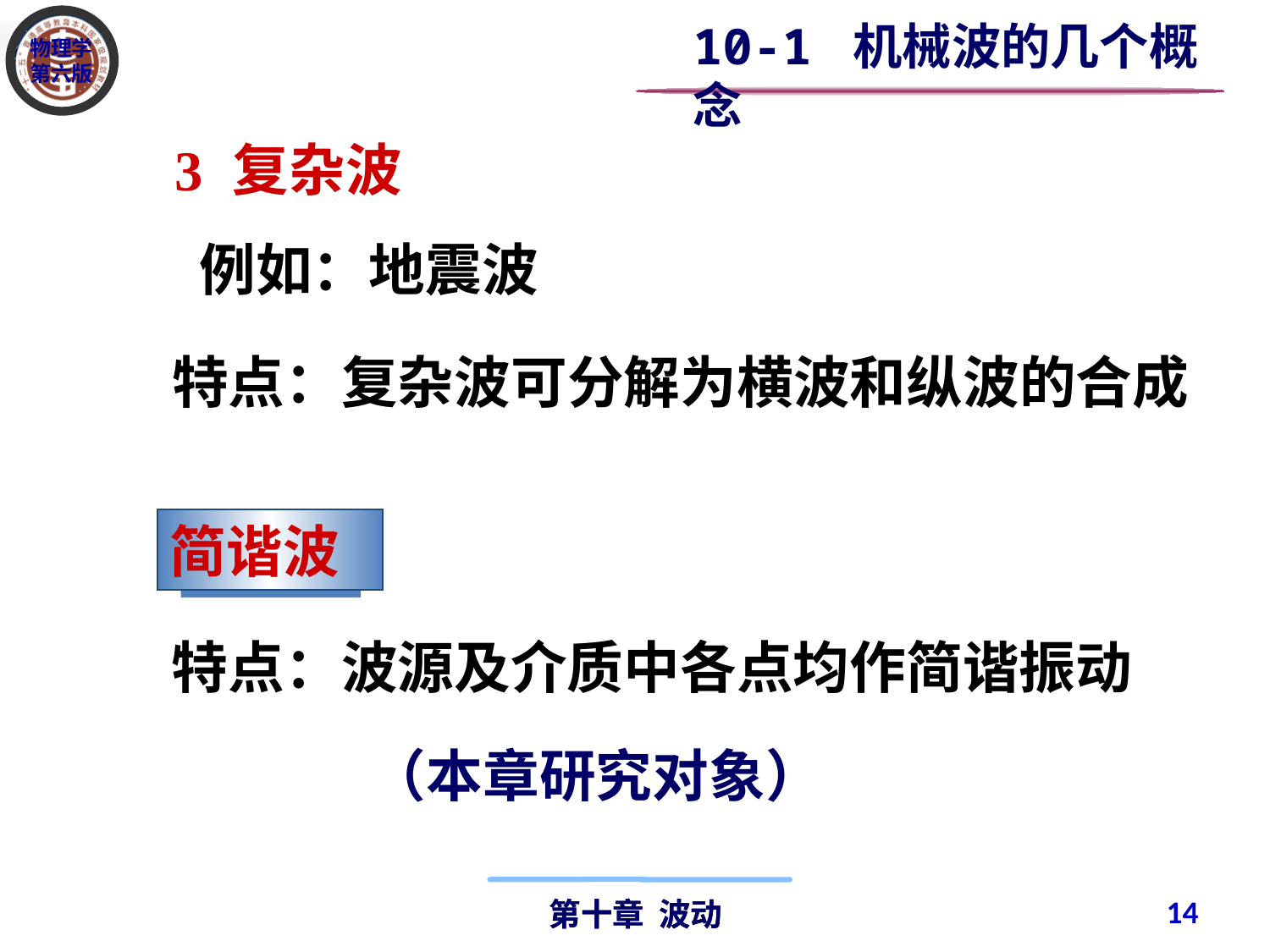

10-1 机械波的几个概念

3 复杂波
例如：地震波
特点：复杂波可分解为横波和纵波的合成
简谐波

特点：波源及介质中各点均作简谐振动
（本章研究对象）
14